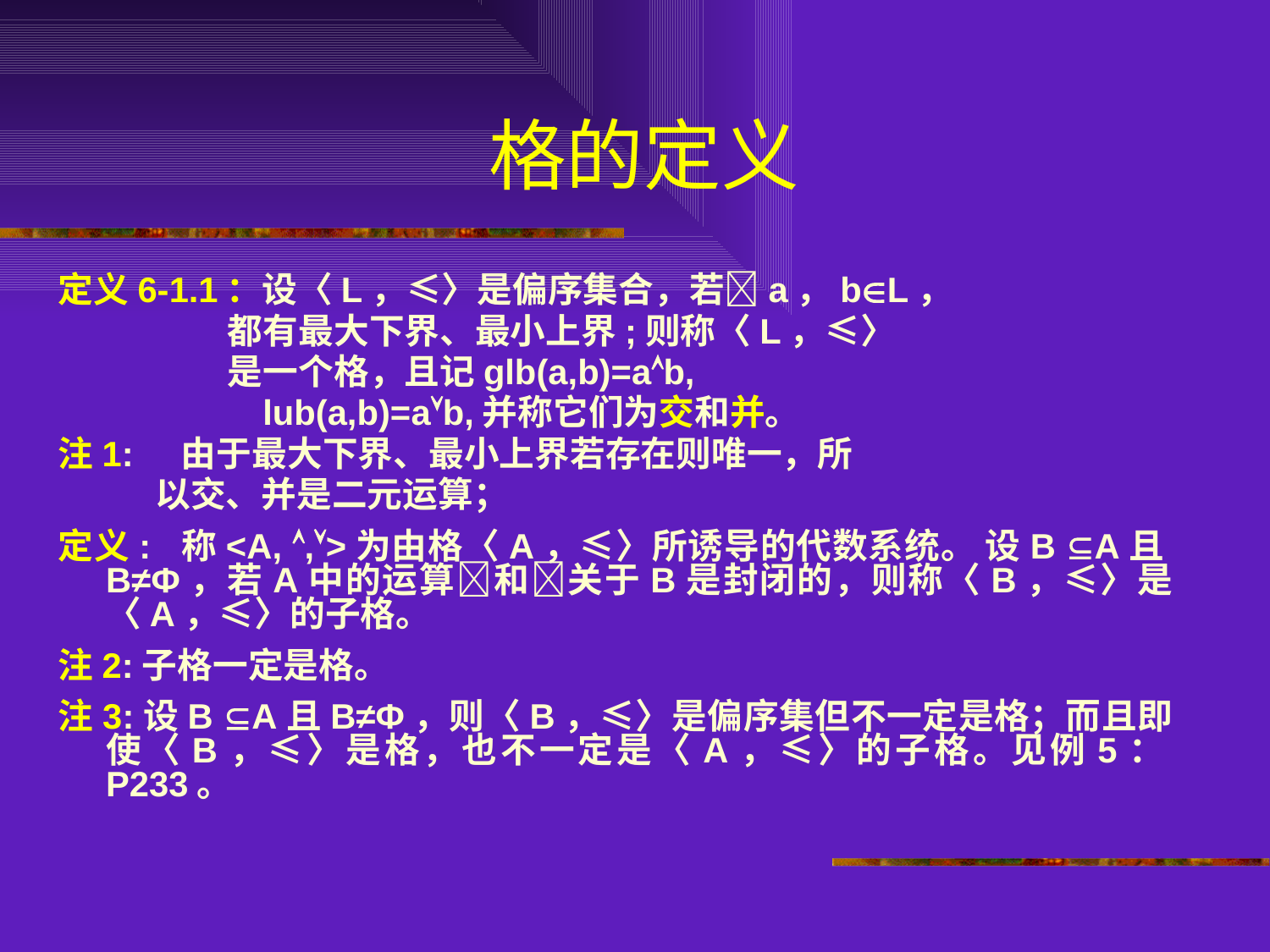

# 格的定义
定义6-1.1：设〈L，≤〉是偏序集合，若∀a，b∈L，
                    都有最大下界、最小上界;则称〈L，≤〉
                    是一个格，且记glb(a,b)=a∧b,
                     lub(a,b)=a∨b,并称它们为交和并。
注1:    由于最大下界、最小上界若存在则唯一，所
           以交、并是二元运算；
定义:  称<A, ∧,∨>为由格〈A，≤〉所诱导的代数系统。 设B ⊆A且B≠Φ，若A中的运算∧和∨关于B是封闭的，则称〈B，≤〉是〈A，≤〉的子格。
注2:子格一定是格。
注3:设B ⊆A且B≠Φ，则〈B，≤〉是偏序集但不一定是格；而且即使〈B，≤〉是格，也不一定是〈A，≤〉的子格。见例5：P233。